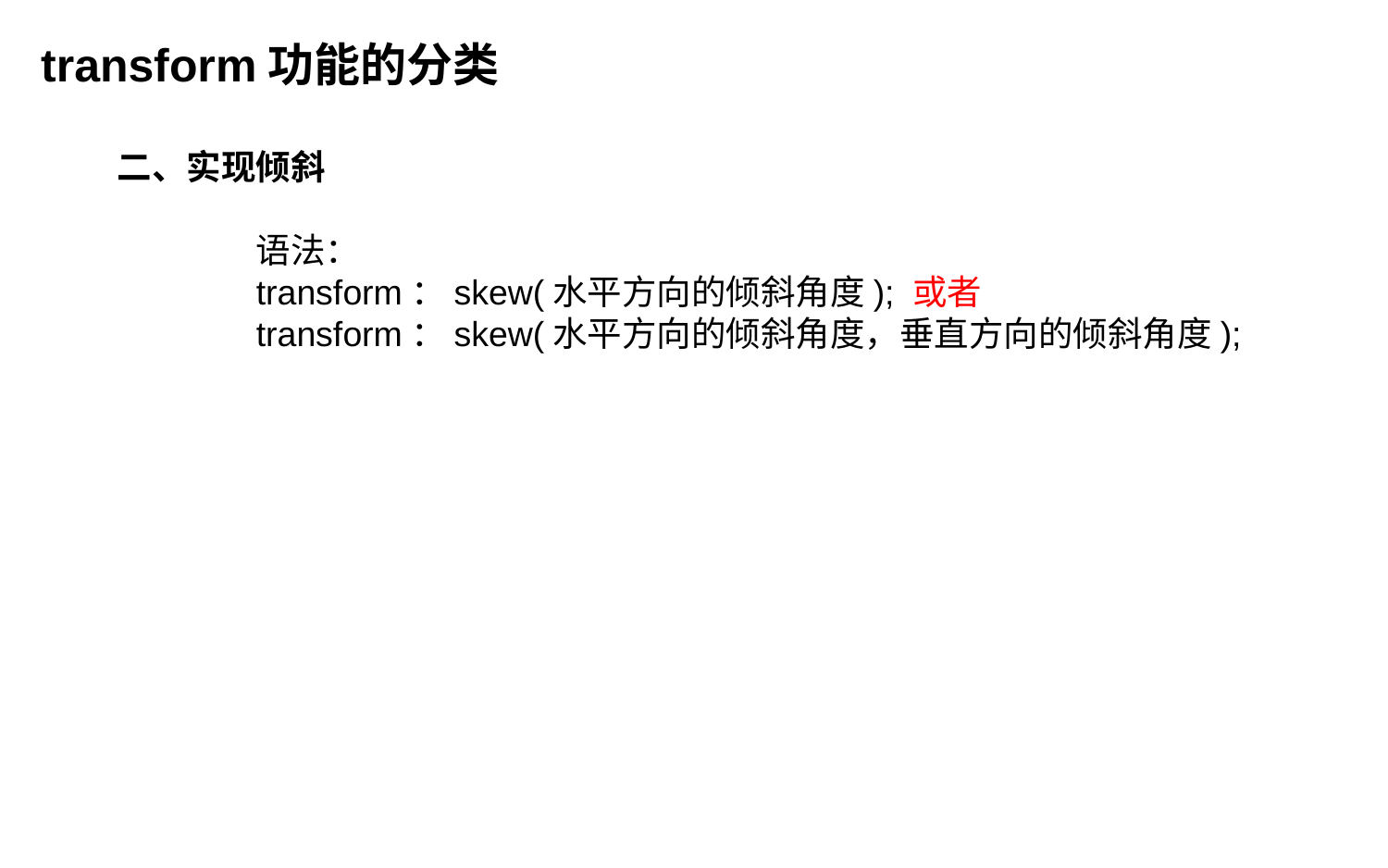

transform功能的分类
二、实现倾斜

	语法：
	transform：skew(水平方向的倾斜角度); 或者
	transform：skew(水平方向的倾斜角度，垂直方向的倾斜角度);